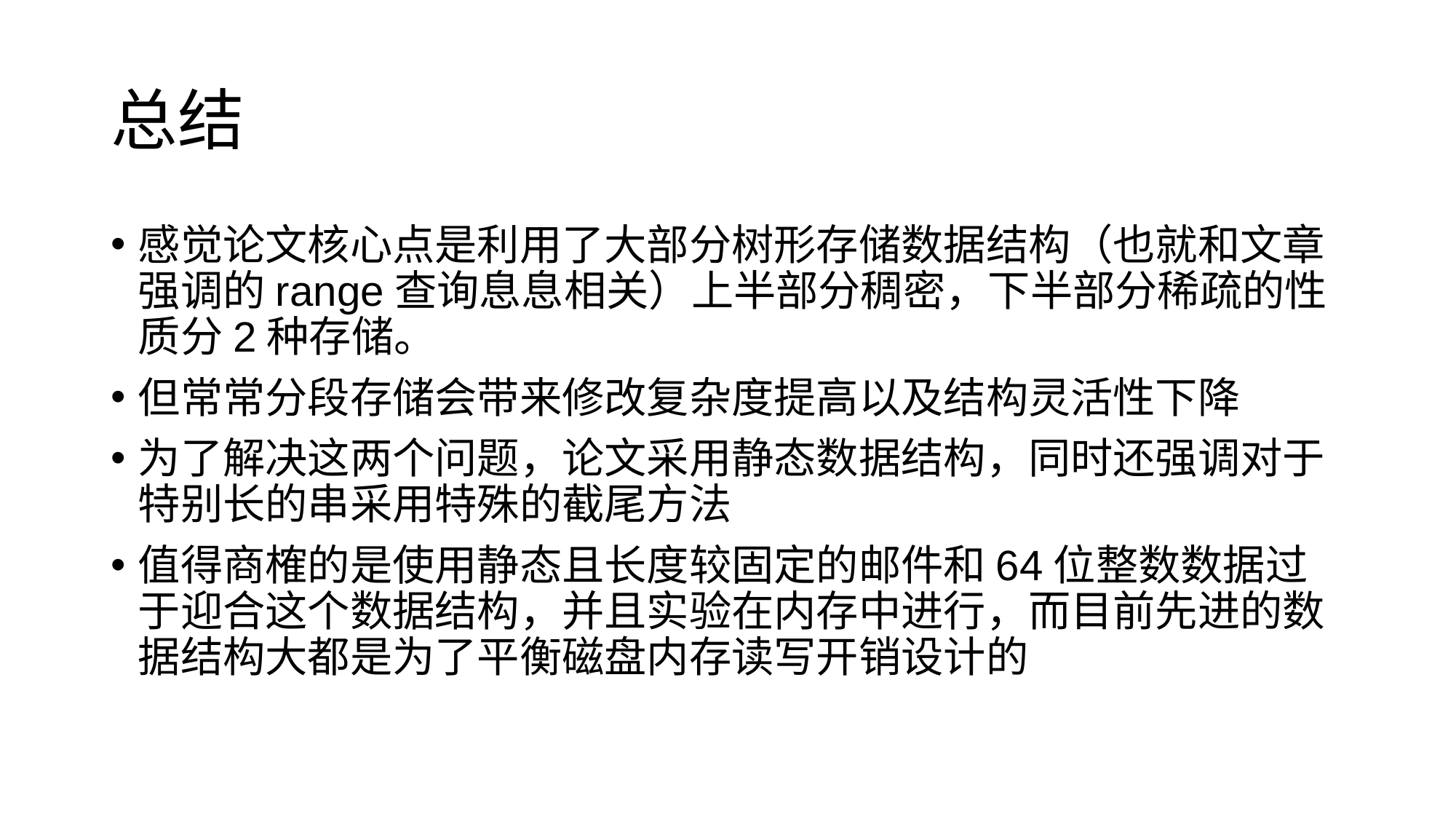

# 总结
感觉论文核心点是利用了大部分树形存储数据结构（也就和文章强调的range查询息息相关）上半部分稠密，下半部分稀疏的性质分2种存储。
但常常分段存储会带来修改复杂度提高以及结构灵活性下降
为了解决这两个问题，论文采用静态数据结构，同时还强调对于特别长的串采用特殊的截尾方法
值得商榷的是使用静态且长度较固定的邮件和64位整数数据过于迎合这个数据结构，并且实验在内存中进行，而目前先进的数据结构大都是为了平衡磁盘内存读写开销设计的